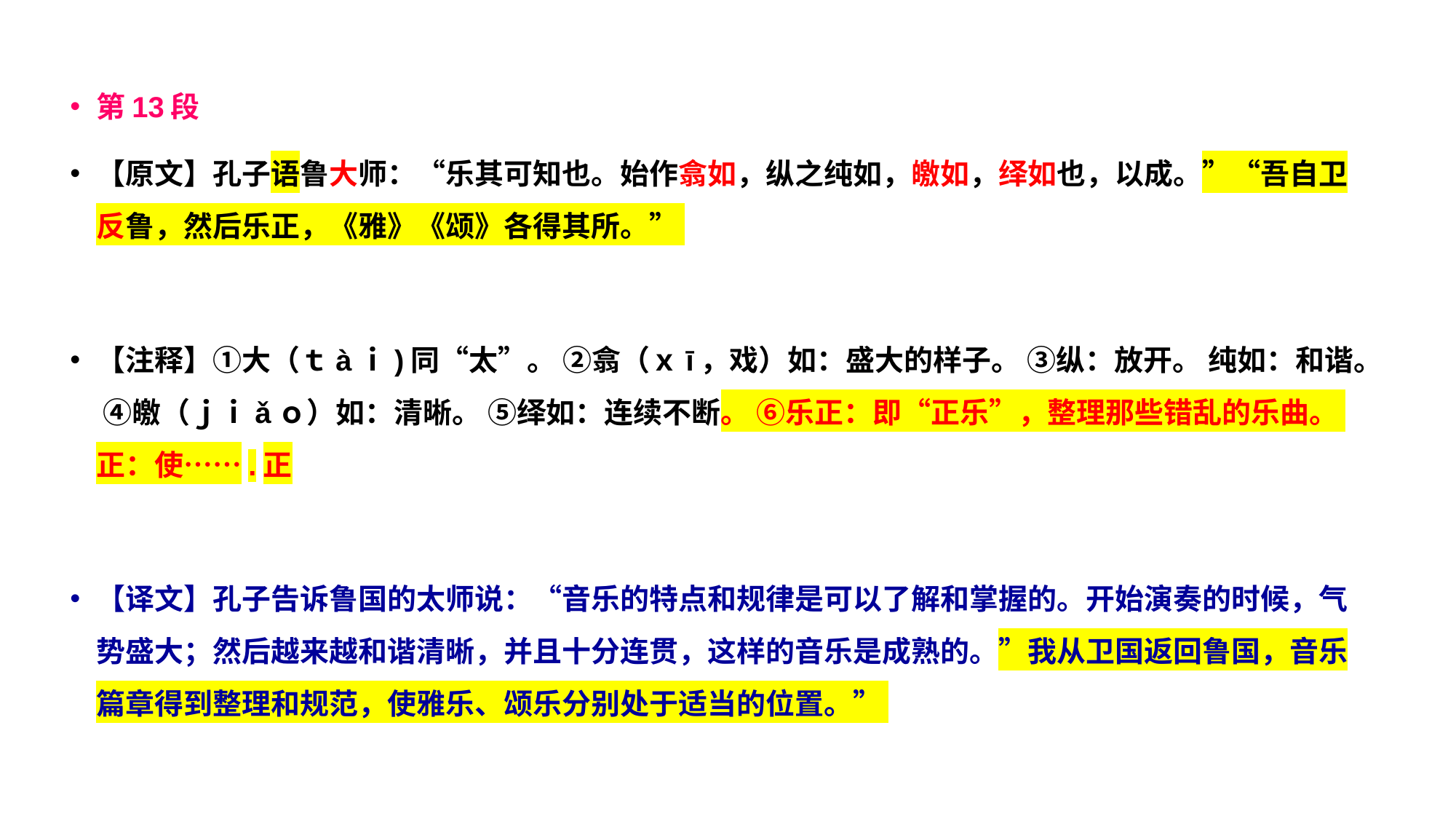

第13段
【原文】孔子语鲁大师：“乐其可知也。始作翕如，纵之纯如，皦如，绎如也，以成。”“吾自卫反鲁，然后乐正，《雅》《颂》各得其所。”

【注释】①大（ｔàｉ)同“太”。 ②翕（ｘī，戏）如：盛大的样子。 ③纵：放开。 纯如：和谐。 ④皦（ｊｉǎｏ）如：清晰。 ⑤绎如：连续不断。 ⑥乐正：即“正乐”，整理那些错乱的乐曲。  正：使…….正

【译文】孔子告诉鲁国的太师说：“音乐的特点和规律是可以了解和掌握的。开始演奏的时候，气势盛大；然后越来越和谐清晰，并且十分连贯，这样的音乐是成熟的。”我从卫国返回鲁国，音乐篇章得到整理和规范，使雅乐、颂乐分别处于适当的位置。”